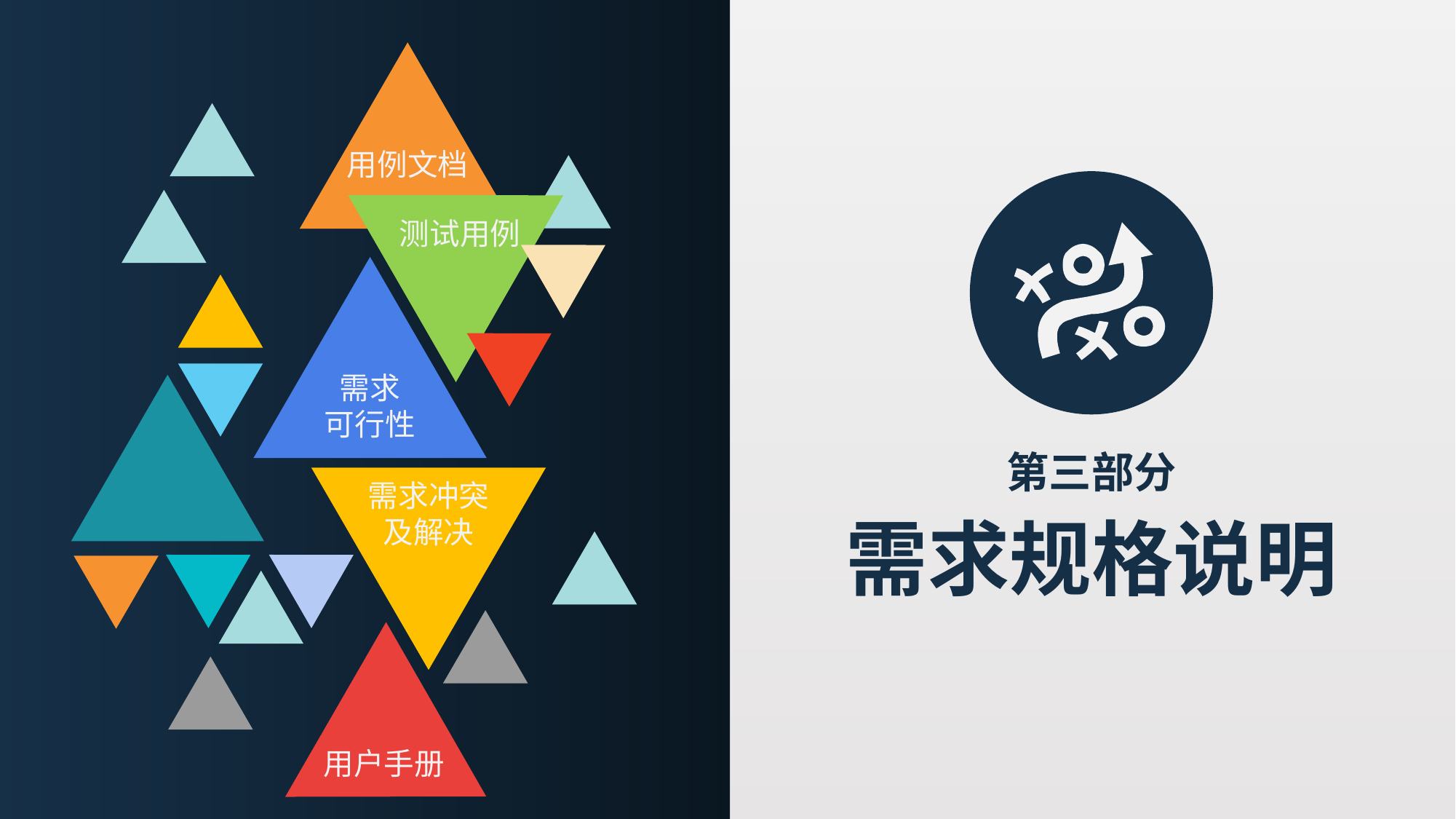

用例文档

测试用例

需求
可行性

第三部分

需求冲突及解决
需求规格说明

用户手册